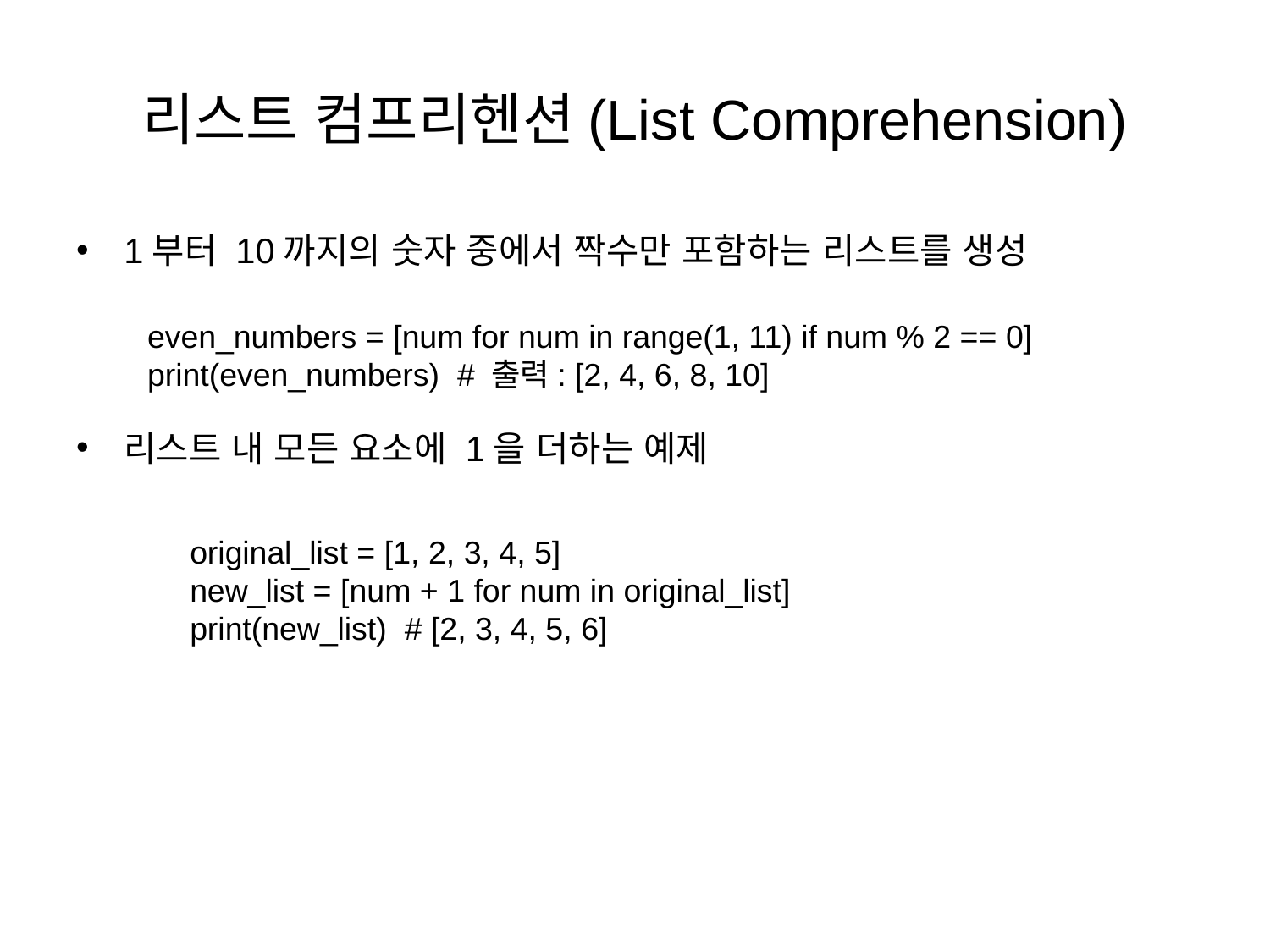

# 리스트 컴프리헨션(List Comprehension)
1부터 10까지의 숫자 중에서 짝수만 포함하는 리스트를 생성

리스트 내 모든 요소에 1을 더하는 예제

even_numbers = [num for num in range(1, 11) if num % 2 == 0]
print(even_numbers)  # 출력: [2, 4, 6, 8, 10]
original_list = [1, 2, 3, 4, 5]
new_list = [num + 1 for num in original_list]
print(new_list)  # [2, 3, 4, 5, 6]